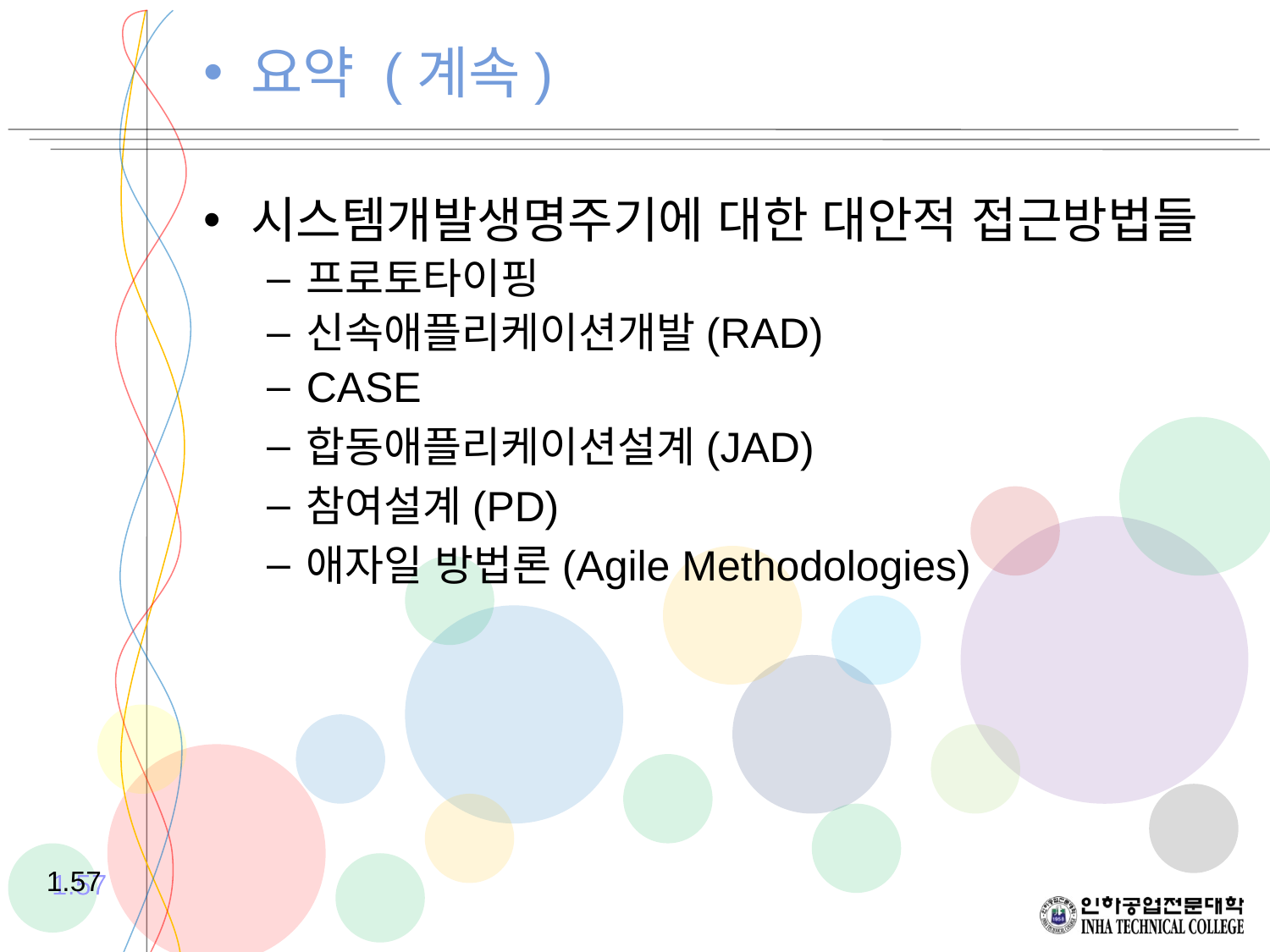

시스템개발생명주기에 대한 대안적 접근방법들
프로토타이핑
신속애플리케이션개발(RAD)
CASE
합동애플리케이션설계(JAD)
참여설계(PD)
애자일 방법론(Agile Methodologies)

요약 (계속)
1.57